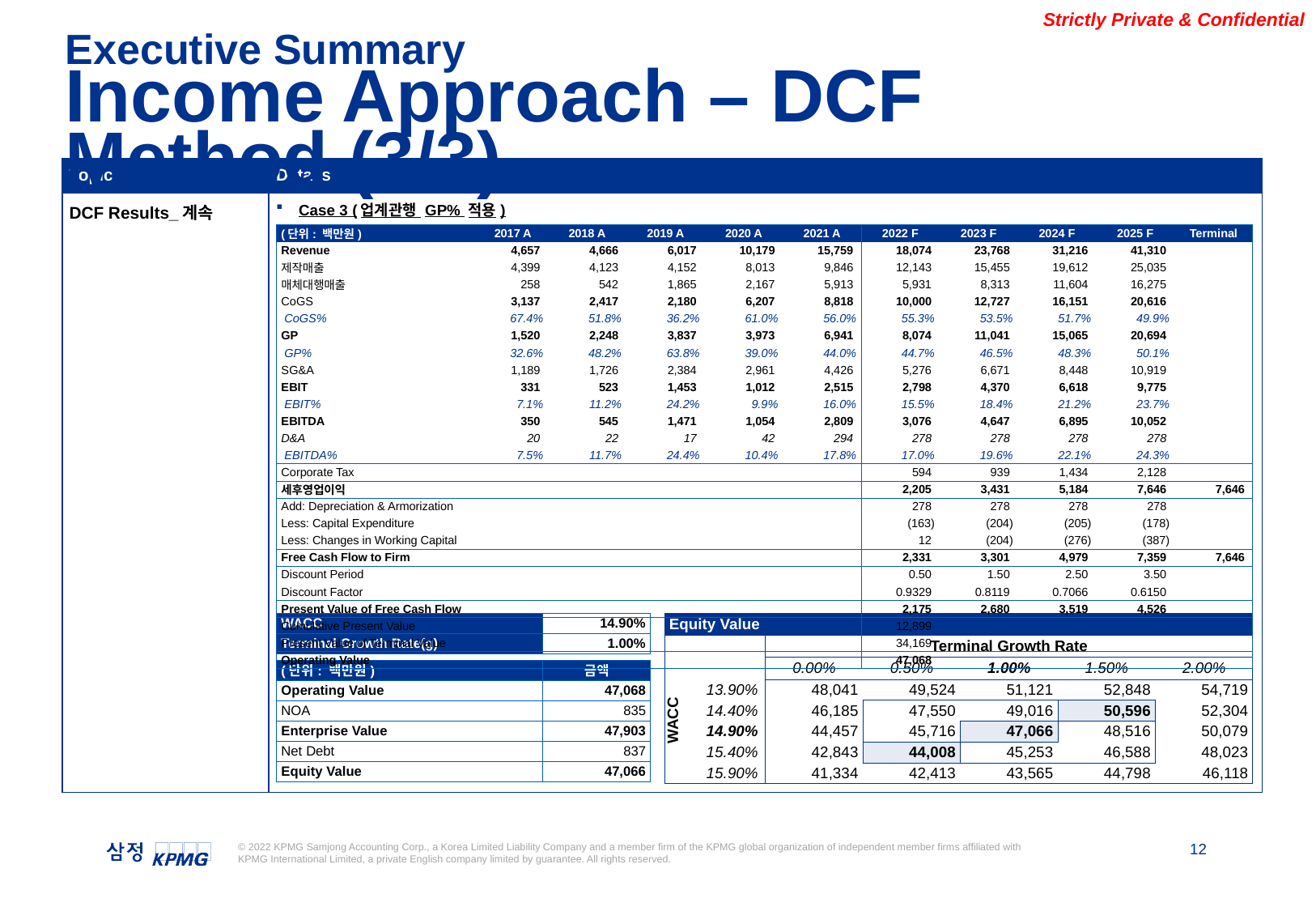

Executive Summary
Income Approach – DCF Method (3/3)
| Topic | Details |
| --- | --- |
| DCF Results\_계속 | Case 3 (업계관행 GP% 적용) |
| (단위: 백만원) | 2017 A | 2018 A | 2019 A | 2020 A | 2021 A | 2022 F | 2023 F | 2024 F | 2025 F | Terminal |
| --- | --- | --- | --- | --- | --- | --- | --- | --- | --- | --- |
| Revenue | 4,657 | 4,666 | 6,017 | 10,179 | 15,759 | 18,074 | 23,768 | 31,216 | 41,310 |  |
| 제작매출 | 4,399 | 4,123 | 4,152 | 8,013 | 9,846 | 12,143 | 15,455 | 19,612 | 25,035 |  |
| 매체대행매출 | 258 | 542 | 1,865 | 2,167 | 5,913 | 5,931 | 8,313 | 11,604 | 16,275 |  |
| CoGS | 3,137 | 2,417 | 2,180 | 6,207 | 8,818 | 10,000 | 12,727 | 16,151 | 20,616 |  |
| CoGS% | 67.4% | 51.8% | 36.2% | 61.0% | 56.0% | 55.3% | 53.5% | 51.7% | 49.9% |  |
| GP | 1,520 | 2,248 | 3,837 | 3,973 | 6,941 | 8,074 | 11,041 | 15,065 | 20,694 |  |
| GP% | 32.6% | 48.2% | 63.8% | 39.0% | 44.0% | 44.7% | 46.5% | 48.3% | 50.1% |  |
| SG&A | 1,189 | 1,726 | 2,384 | 2,961 | 4,426 | 5,276 | 6,671 | 8,448 | 10,919 |  |
| EBIT | 331 | 523 | 1,453 | 1,012 | 2,515 | 2,798 | 4,370 | 6,618 | 9,775 |  |
| EBIT% | 7.1% | 11.2% | 24.2% | 9.9% | 16.0% | 15.5% | 18.4% | 21.2% | 23.7% |  |
| EBITDA | 350 | 545 | 1,471 | 1,054 | 2,809 | 3,076 | 4,647 | 6,895 | 10,052 |  |
| D&A | 20 | 22 | 17 | 42 | 294 | 278 | 278 | 278 | 278 |  |
| EBITDA% | 7.5% | 11.7% | 24.4% | 10.4% | 17.8% | 17.0% | 19.6% | 22.1% | 24.3% |  |
| Corporate Tax |  |  |  |  |  | 594 | 939 | 1,434 | 2,128 |  |
| 세후영업이익 |  |  |  |  |  | 2,205 | 3,431 | 5,184 | 7,646 | 7,646 |
| Add: Depreciation & Armorization |  |  |  |  |  | 278 | 278 | 278 | 278 |  |
| Less: Capital Expenditure |  |  |  |  |  | (163) | (204) | (205) | (178) |  |
| Less: Changes in Working Capital |  |  |  |  |  | 12 | (204) | (276) | (387) |  |
| Free Cash Flow to Firm |  |  |  |  |  | 2,331 | 3,301 | 4,979 | 7,359 | 7,646 |
| Discount Period |  |  |  |  |  | 0.50 | 1.50 | 2.50 | 3.50 |  |
| Discount Factor |  |  |  |  |  | 0.9329 | 0.8119 | 0.7066 | 0.6150 |  |
| Present Value of Free Cash Flow |  |  |  |  |  | 2,175 | 2,680 | 3,519 | 4,526 |  |
| Cumulative Present Value |  |  |  |  |  | 12,899 |  |  |  |  |
| Present Value of Terminal Value |  |  |  |  |  | 34,169 |  |  |  |  |
| Operating Value |  |  |  |  |  | 47,068 |  |  |  |  |
| WACC | 14.90% |
| --- | --- |
| Terminal Growth Rate(g) | 1.00% |
| Equity Value |  |  |  |  |  |  |
| --- | --- | --- | --- | --- | --- | --- |
|  |  | Terminal Growth Rate |  |  |  |  |
| WACC |  | 0.00% | 0.50% | 1.00% | 1.50% | 2.00% |
|  | 13.90% | 48,041 | 49,524 | 51,121 | 52,848 | 54,719 |
|  | 14.40% | 46,185 | 47,550 | 49,016 | 50,596 | 52,304 |
|  | 14.90% | 44,457 | 45,716 | 47,066 | 48,516 | 50,079 |
|  | 15.40% | 42,843 | 44,008 | 45,253 | 46,588 | 48,023 |
|  | 15.90% | 41,334 | 42,413 | 43,565 | 44,798 | 46,118 |
| (단위: 백만원) | 금액 |
| --- | --- |
| Operating Value | 47,068 |
| NOA | 835 |
| Enterprise Value | 47,903 |
| Net Debt | 837 |
| Equity Value | 47,066 |